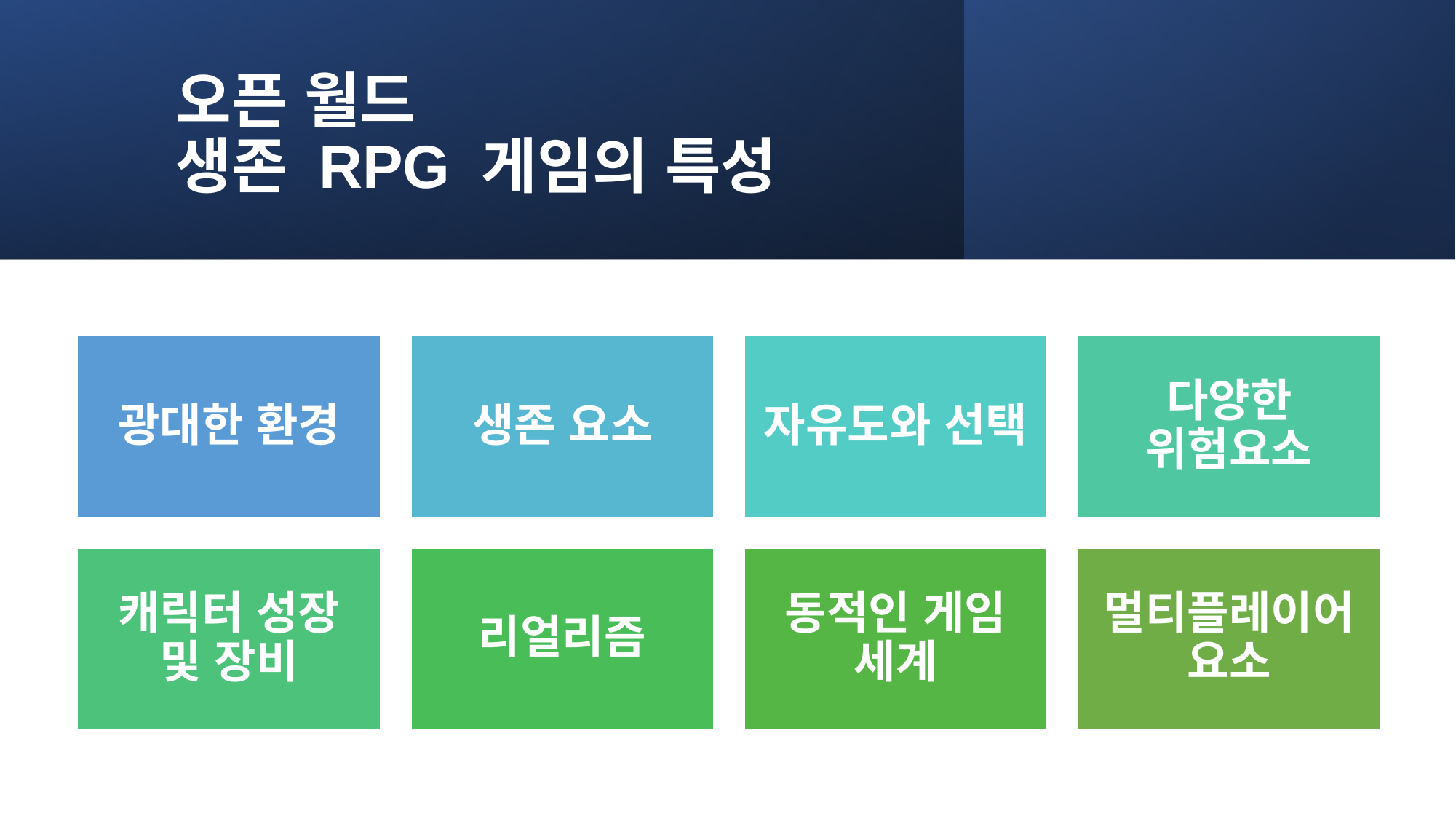

# 오픈 월드 생존 RPG 게임의 특성
광대한 환경
생존 요소
자유도와 선택
다양한 위험요소
캐릭터 성장 및 장비
리얼리즘
동적인 게임 세계
멀티플레이어 요소